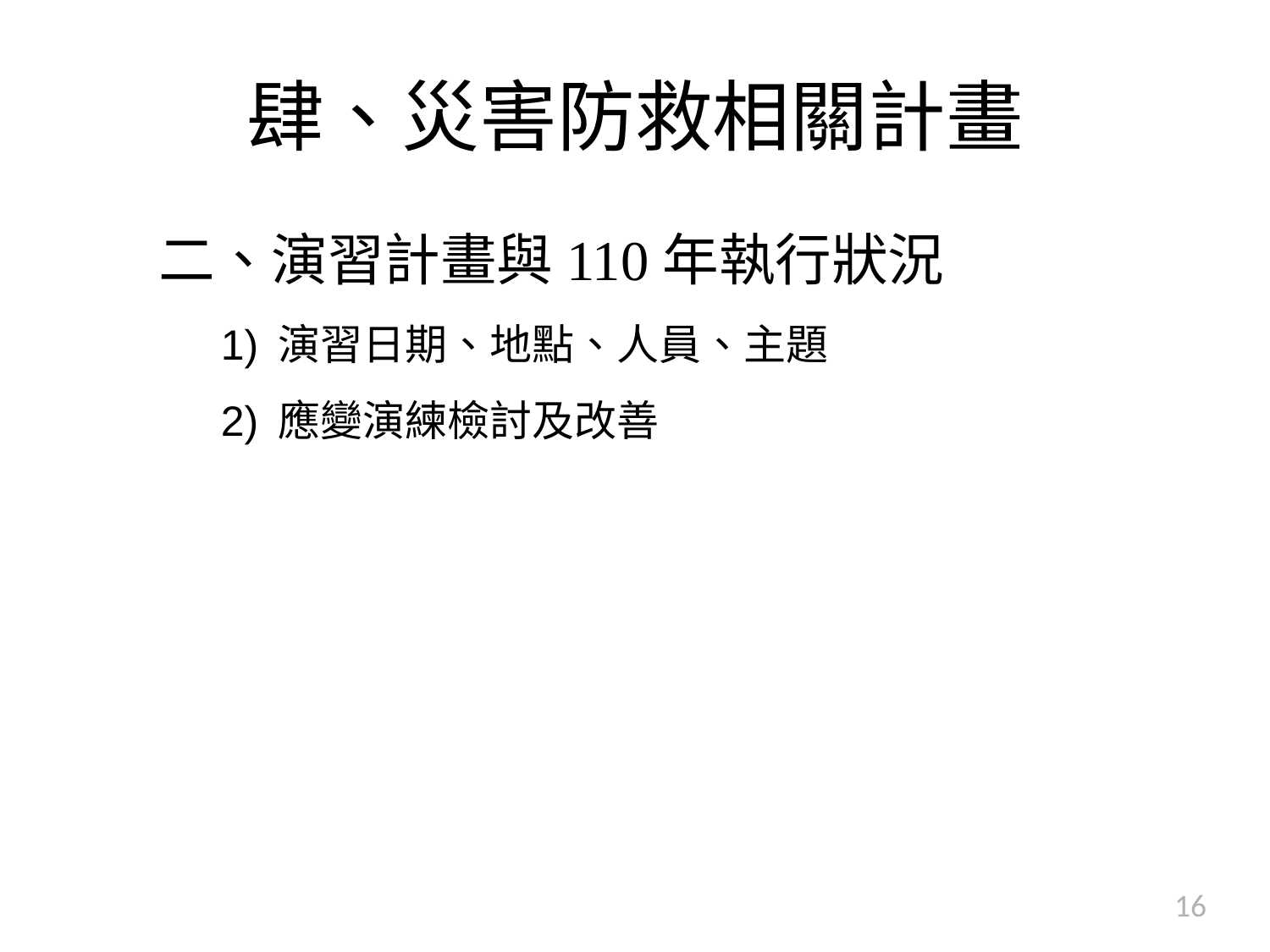

肆、災害防救相關計畫
二、演習計畫與110年執行狀況
 演習日期、地點、人員、主題
 應變演練檢討及改善
16